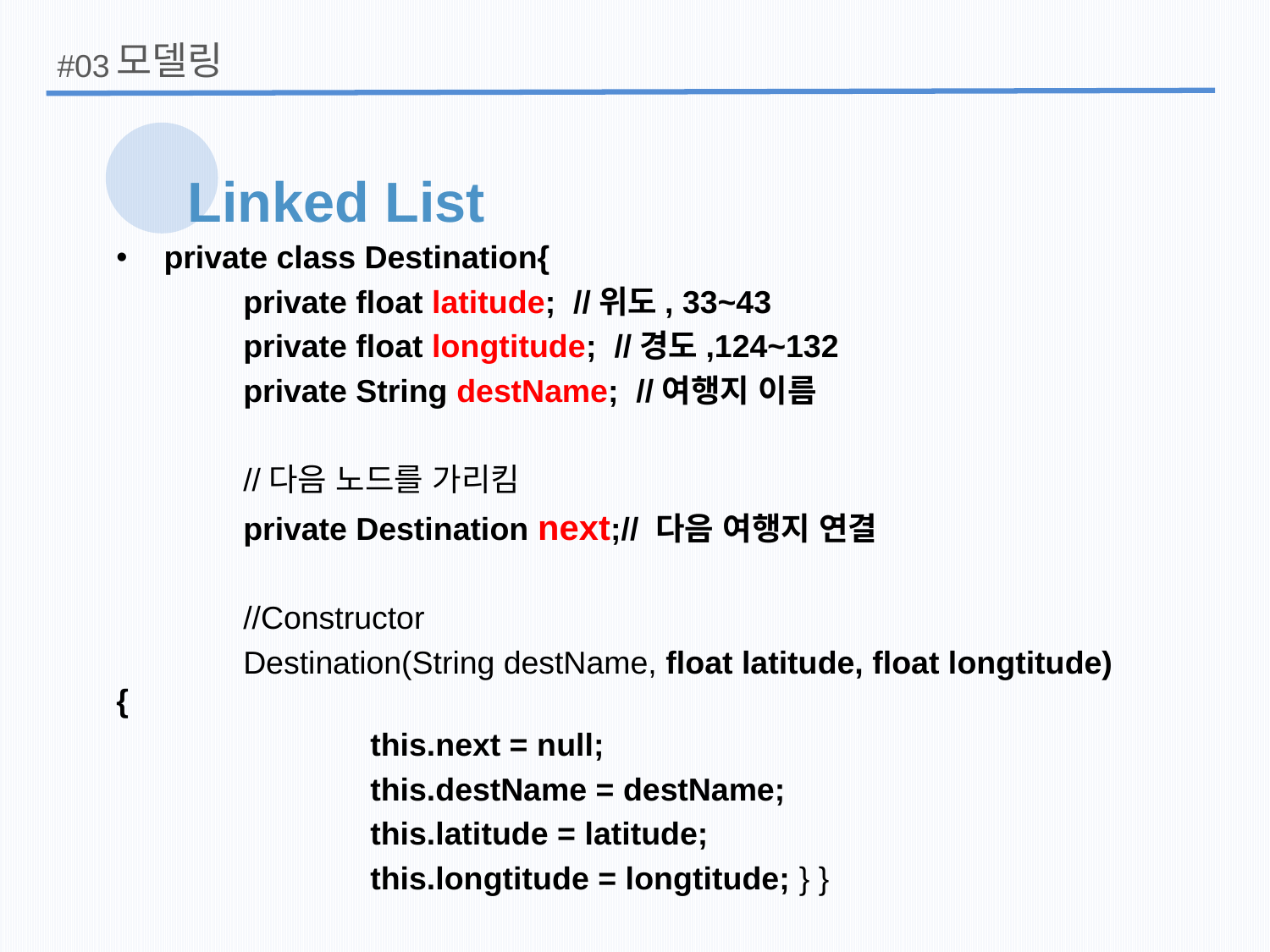

모델링
#03

Linked List
private class Destination{
	private float latitude;  //위도, 33~43
	private float longtitude;  //경도,124~132
	private String destName;  //여행지 이름

	//다음 노드를 가리킴
	private Destination next;// 다음 여행지 연결

	//Constructor
	Destination(String destName, float latitude, float longtitude){
		this.next = null;
		this.destName = destName;
		this.latitude = latitude;
		this.longtitude = longtitude; } }